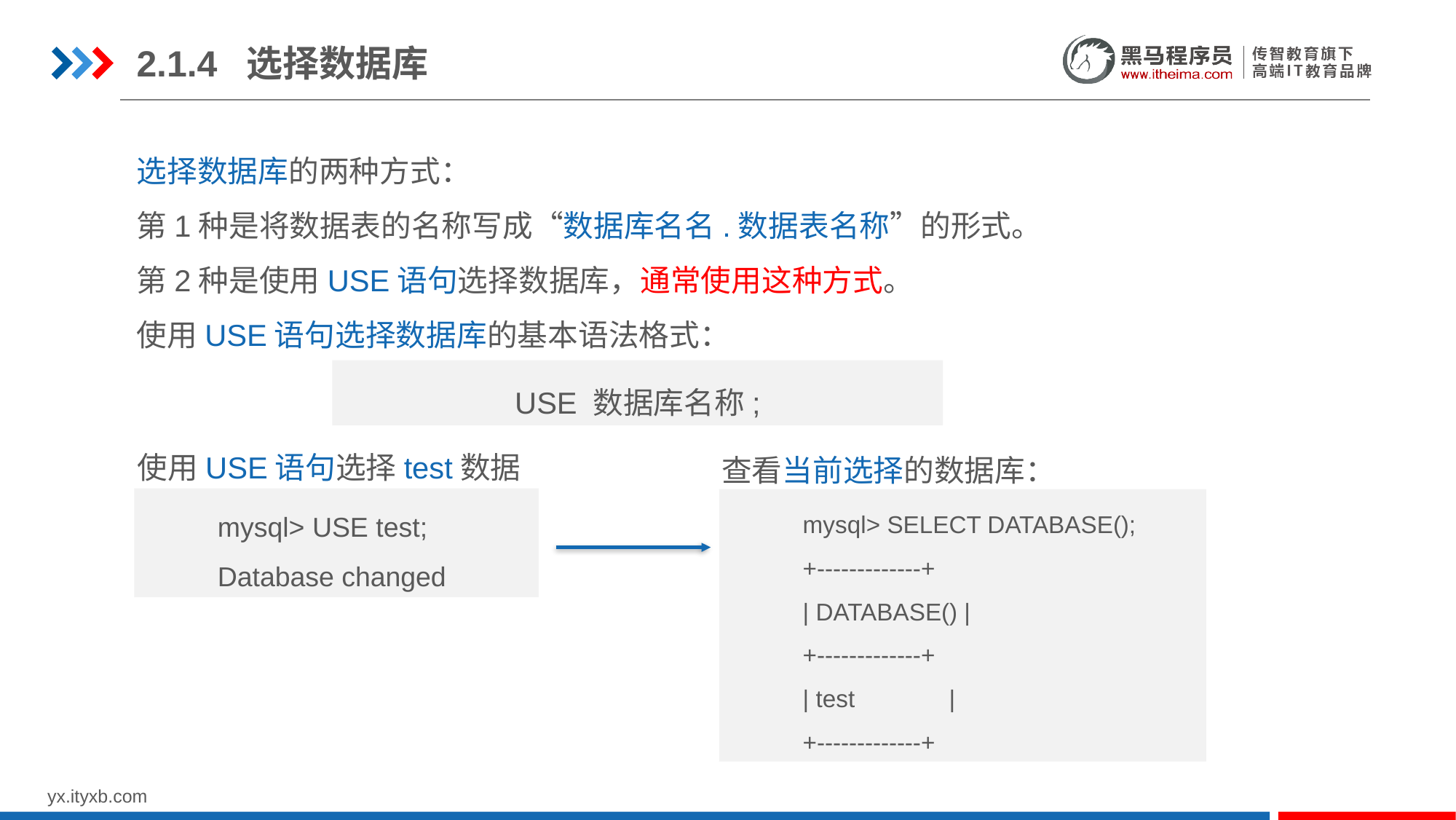

2.1.4  选择数据库
选择数据库的两种方式：
第1种是将数据表的名称写成“数据库名名.数据表名称”的形式。
第2种是使用USE语句选择数据库，通常使用这种方式。
使用USE语句选择数据库的基本语法格式：
USE 数据库名称;
使用USE语句选择test数据库：
查看当前选择的数据库：
mysql> USE test;
Database changed
mysql> SELECT DATABASE();
+-------------+
| DATABASE() |
+-------------+
| test              |
+-------------+